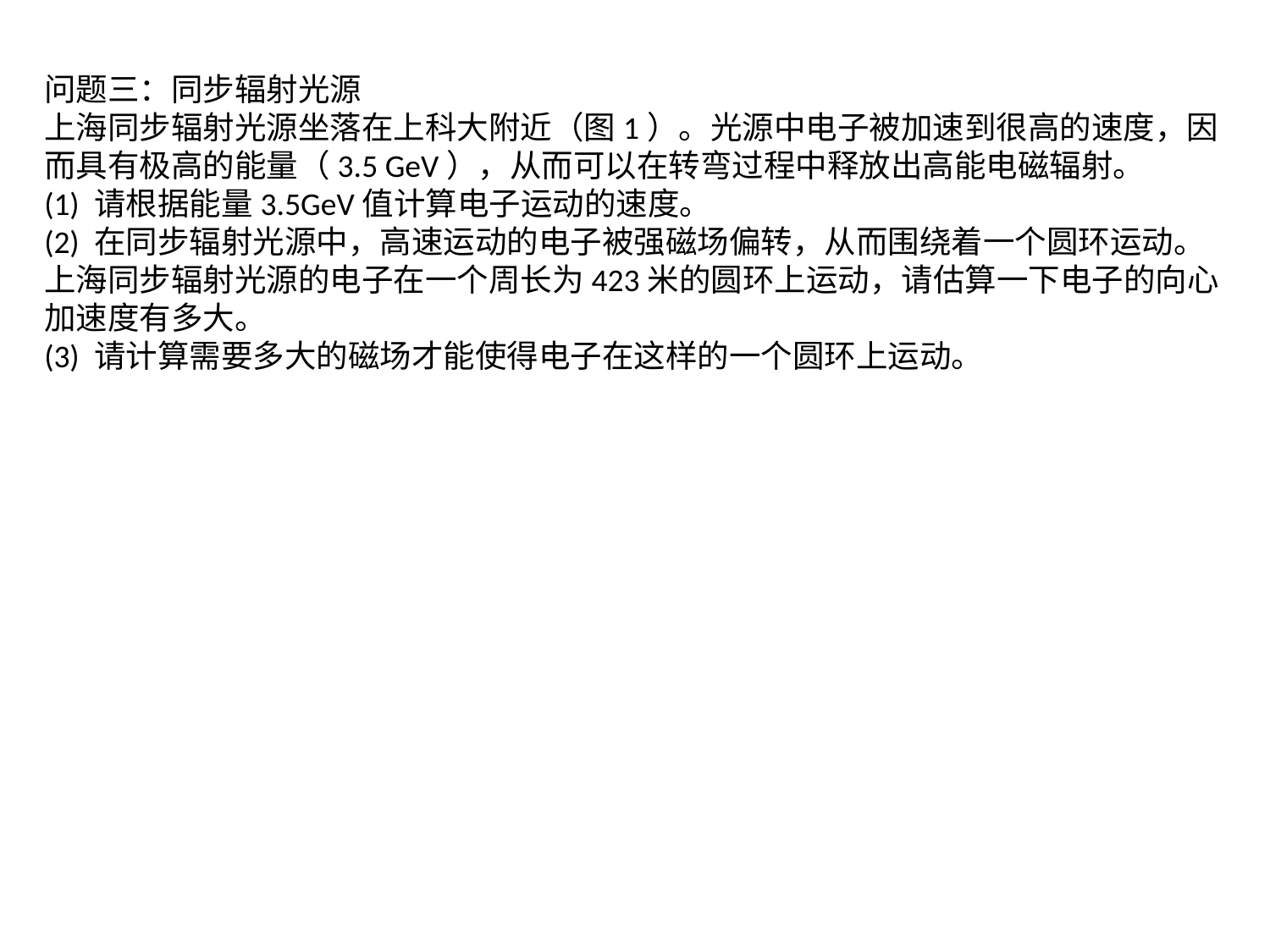

问题三：同步辐射光源
上海同步辐射光源坐落在上科大附近（图1）。光源中电子被加速到很高的速度，因而具有极高的能量（3.5 GeV），从而可以在转弯过程中释放出高能电磁辐射。
(1) 请根据能量3.5GeV值计算电子运动的速度。
(2) 在同步辐射光源中，高速运动的电子被强磁场偏转，从而围绕着一个圆环运动。上海同步辐射光源的电子在一个周长为423米的圆环上运动，请估算一下电子的向心加速度有多大。
(3) 请计算需要多大的磁场才能使得电子在这样的一个圆环上运动。